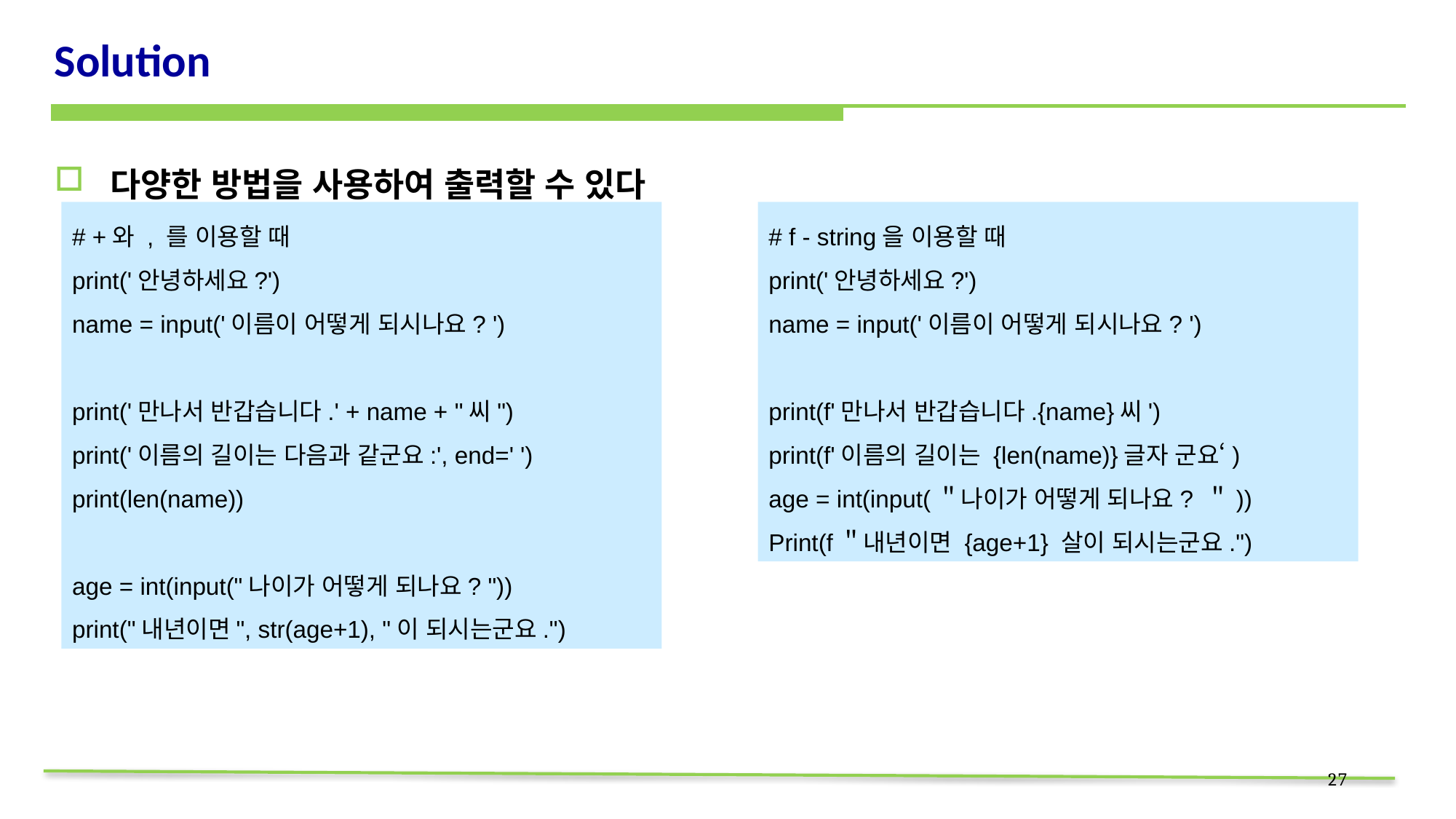

# Solution
다양한 방법을 사용하여 출력할 수 있다
# +와 , 를 이용할 때
print('안녕하세요?')
name = input('이름이 어떻게 되시나요? ')

print('만나서 반갑습니다.' + name + "씨")
print('이름의 길이는 다음과 같군요:', end=' ')
print(len(name))

age = int(input("나이가 어떻게 되나요? "))
print("내년이면", str(age+1), "이 되시는군요.")
# f - string을 이용할 때
print('안녕하세요?')
name = input('이름이 어떻게 되시나요? ')

print(f'만나서 반갑습니다.{name}씨')
print(f'이름의 길이는 {len(name)}글자 군요‘)
age = int(input(＂나이가 어떻게 되나요? ＂))
Print(f＂내년이면 {age+1} 살이 되시는군요.")
27